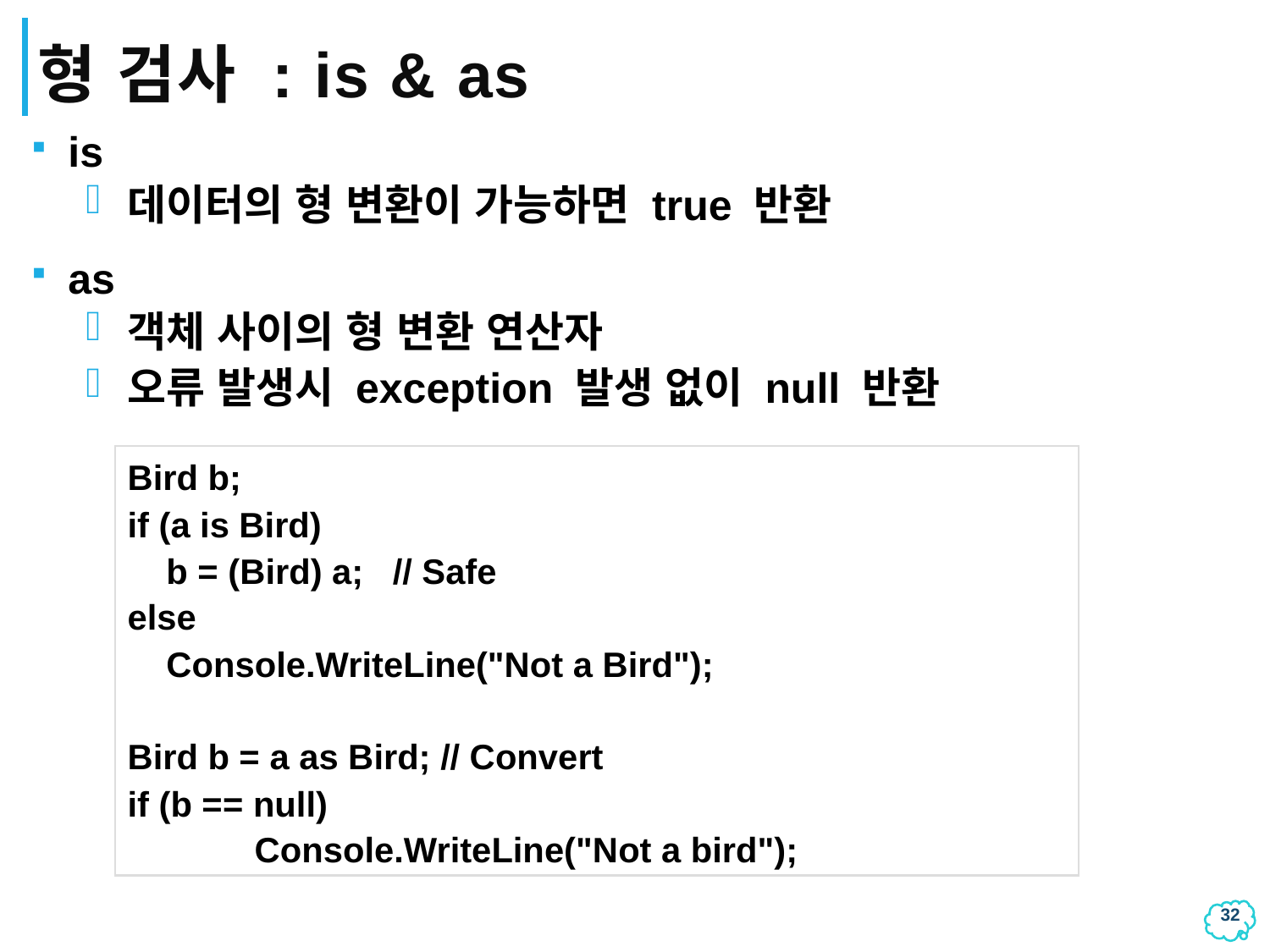

# 형 검사 : is & as
 is
데이터의 형 변환이 가능하면 true 반환
 as
객체 사이의 형 변환 연산자
오류 발생시 exception 발생 없이 null 반환
Bird b;
if (a is Bird)
    b = (Bird) a;   // Safe
else
    Console.WriteLine("Not a Bird");

Bird b = a as Bird; // Convert
if (b == null)
	Console.WriteLine("Not a bird");
32